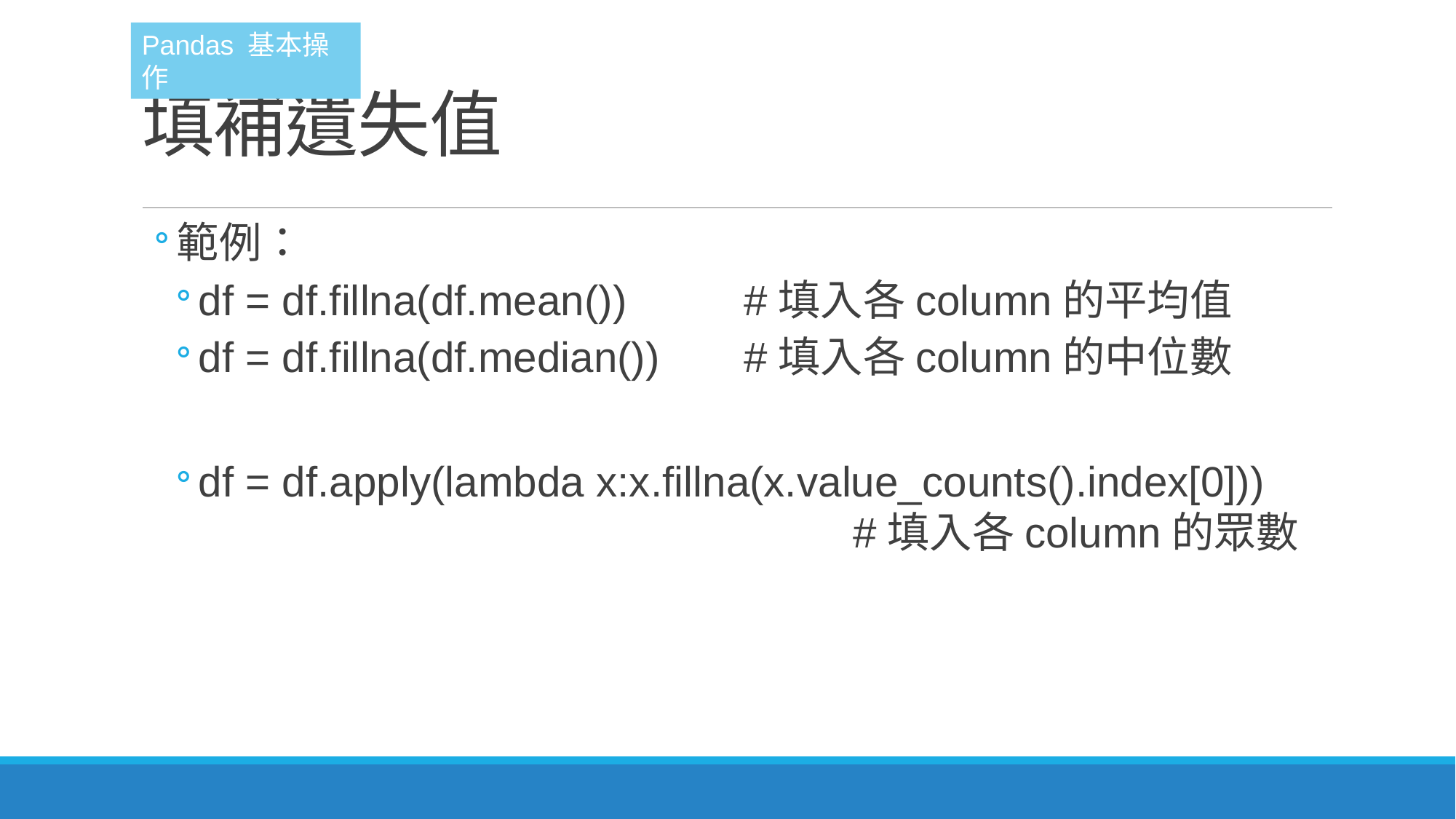

Pandas 基本操作
# 填補遺失值
範例：
df = df.fillna(df.mean())		#填入各column的平均值
df = df.fillna(df.median())	#填入各column的中位數

df = df.apply(lambda x:x.fillna(x.value_counts().index[0]))
						#填入各column的眾數